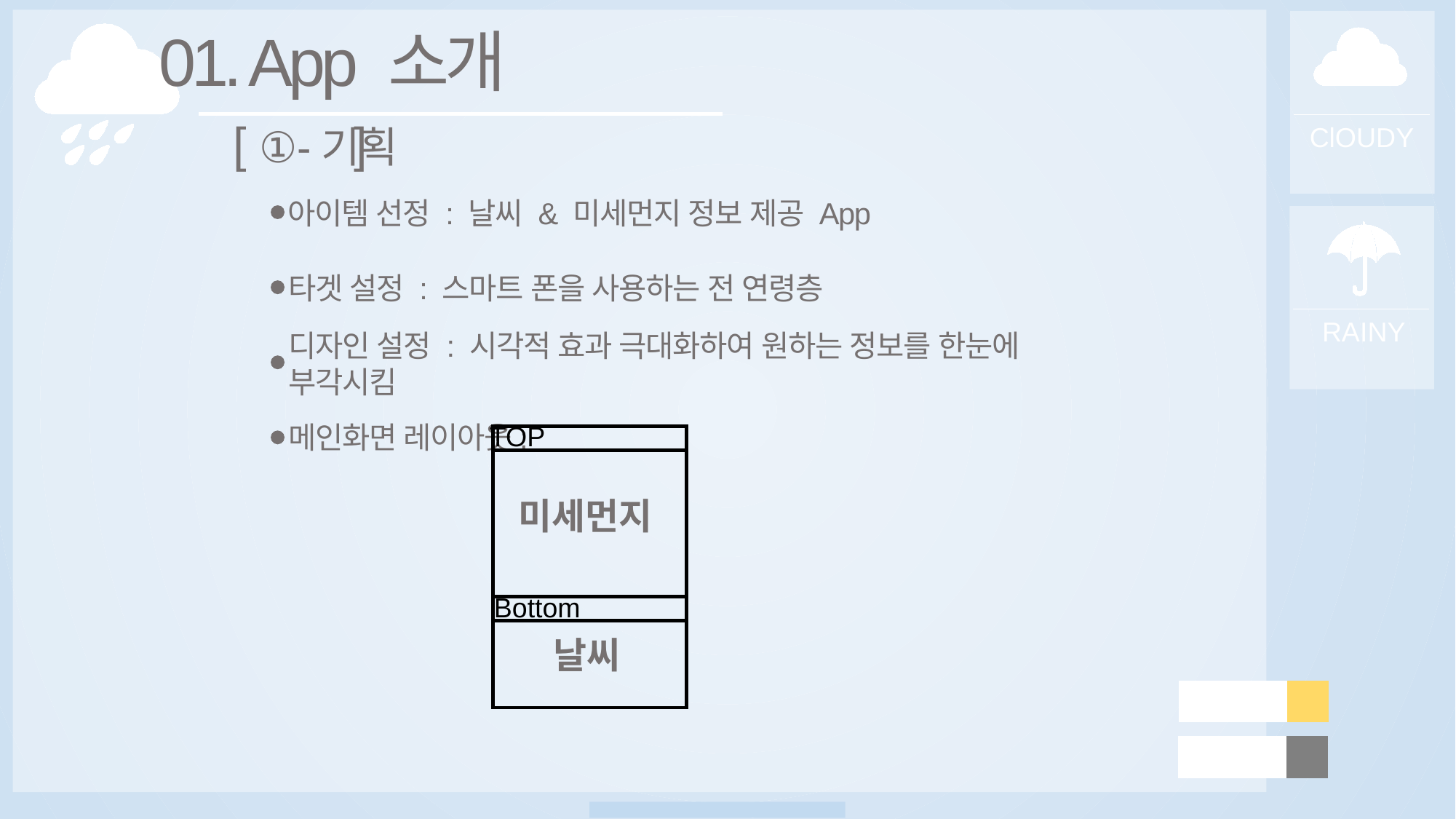

01. App 소개

①-기획
[        ]
ClOUDY

아이템 선정 : 날씨 & 미세먼지 정보 제공 App

RAINY

타겟 설정 : 스마트 폰을 사용하는 전 연령층

디자인 설정 : 시각적 효과 극대화하여 원하는 정보를 한눈에 부각시킴

메인화면 레이아웃:
TOP

미세먼지
Bottom

날씨